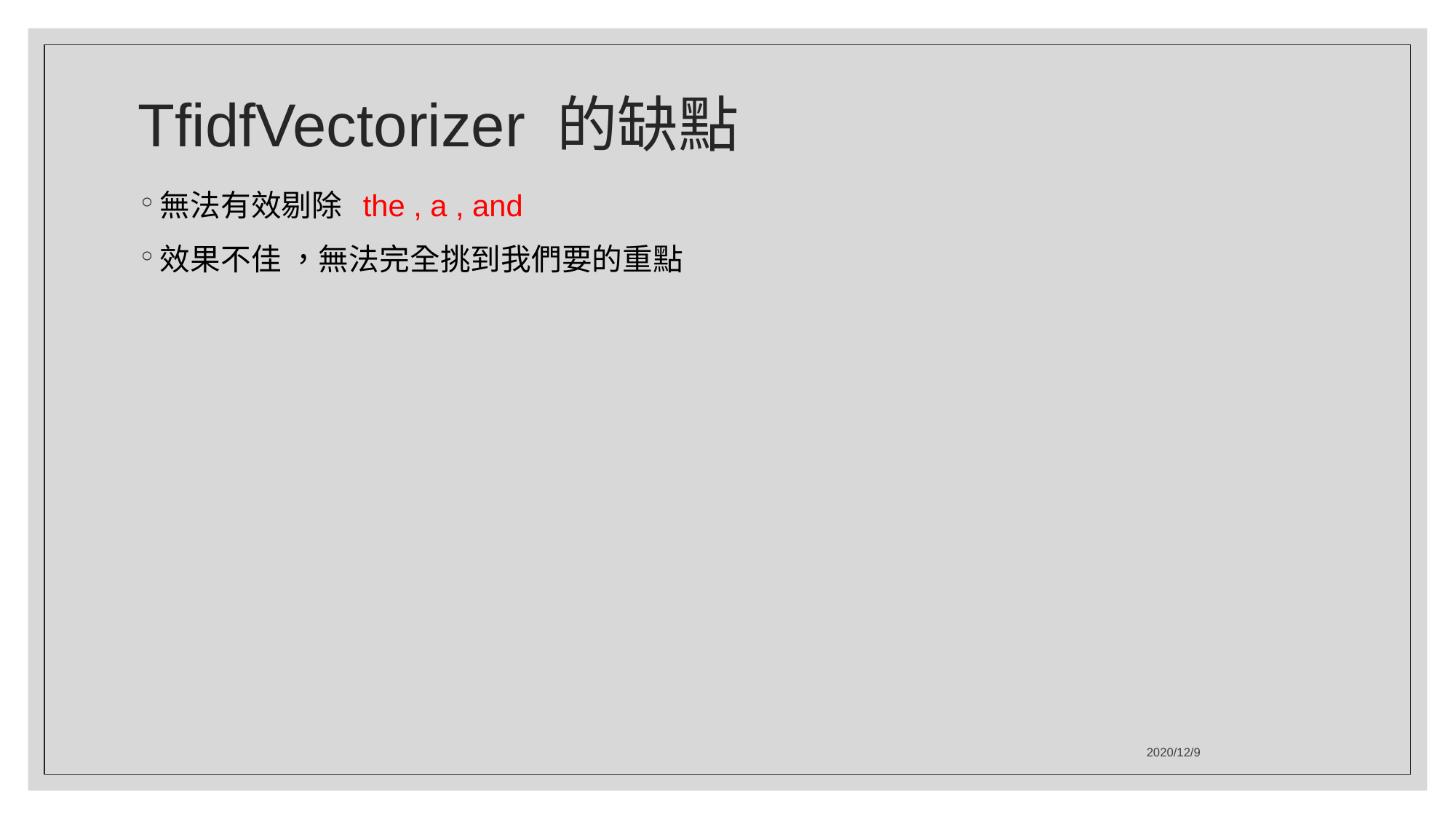

# TfidfVectorizer 的缺點
無法有效剔除  the , a , and
效果不佳 ，無法完全挑到我們要的重點
2020/12/9